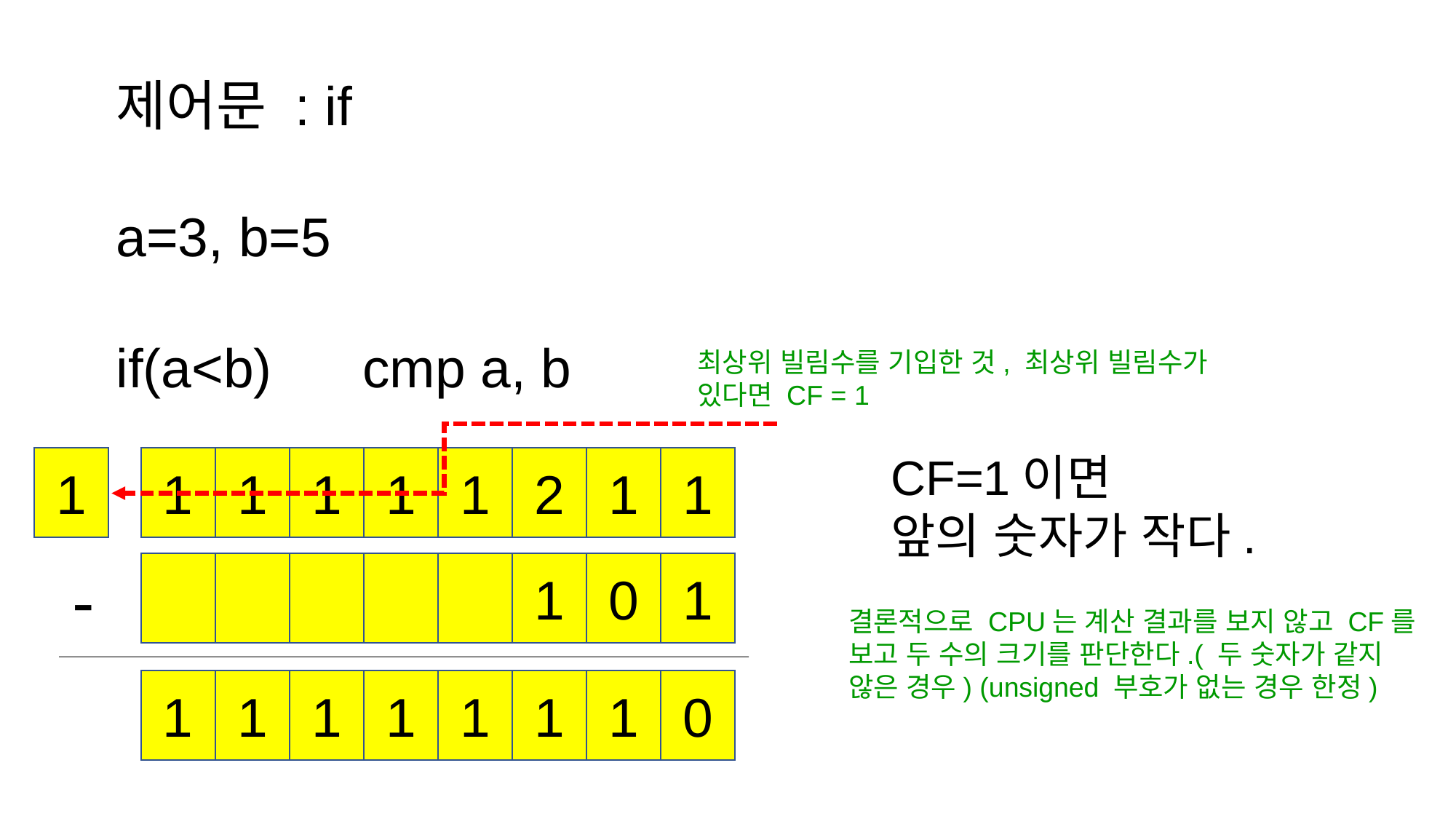

제어문 : if

a=3, b=5

if(a<b)      cmp a, b
최상위 빌림수를 기입한 것, 최상위 빌림수가 있다면 CF = 1
CF=1이면
앞의 숫자가 작다.
1
1
1
1
1
1
2
1
1
-

1
0
1
결론적으로 CPU는 계산 결과를 보지 않고 CF를 보고 두 수의 크기를 판단한다.( 두 숫자가 같지 않은 경우) (unsigned 부호가 없는 경우 한정)
1
1
1
1
1
1
1
0